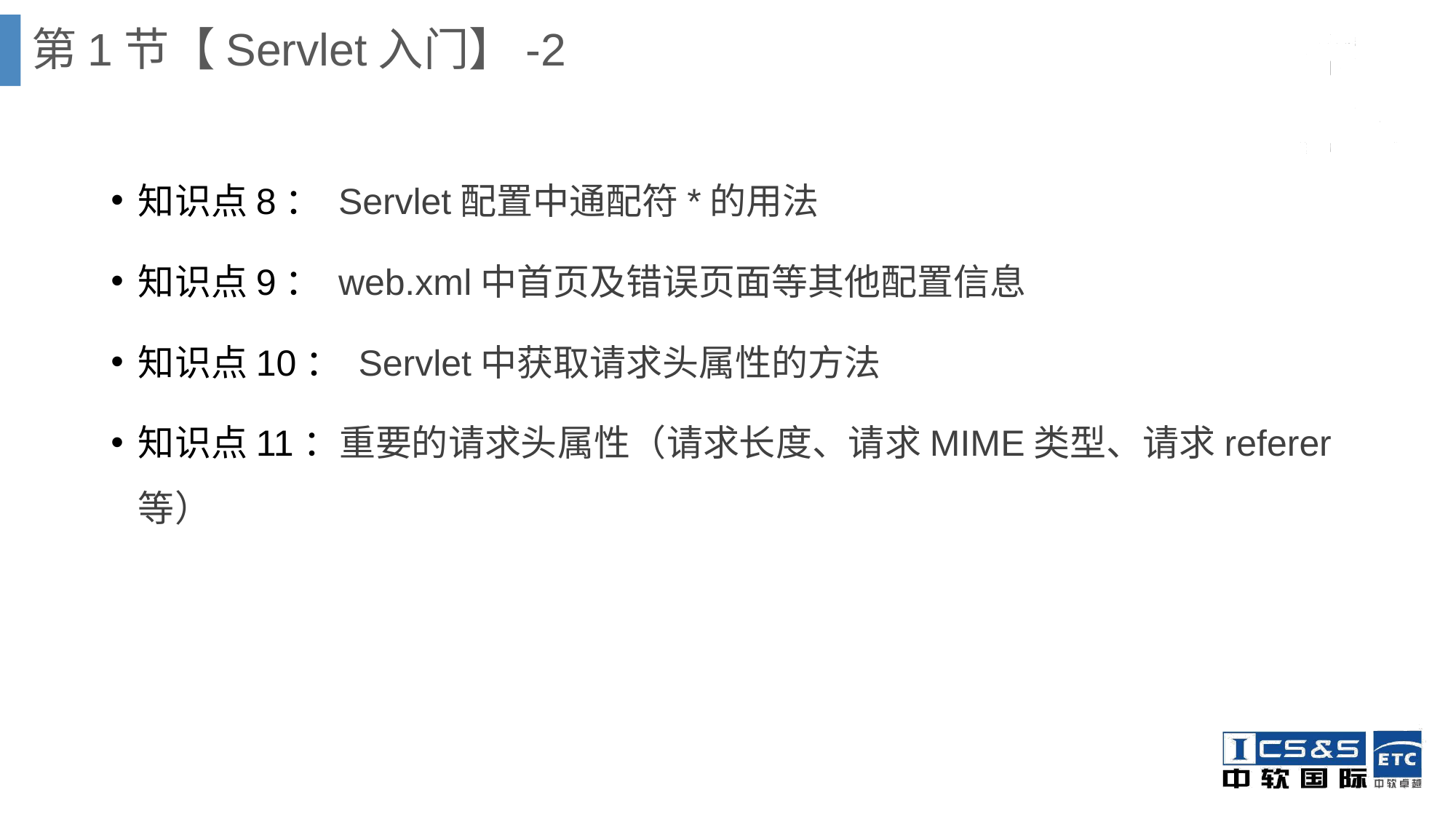

# 第1节【Servlet入门】-2
知识点8： Servlet配置中通配符*的用法
知识点9： web.xml中首页及错误页面等其他配置信息
知识点10： Servlet中获取请求头属性的方法
知识点11：重要的请求头属性（请求长度、请求MIME类型、请求referer等）